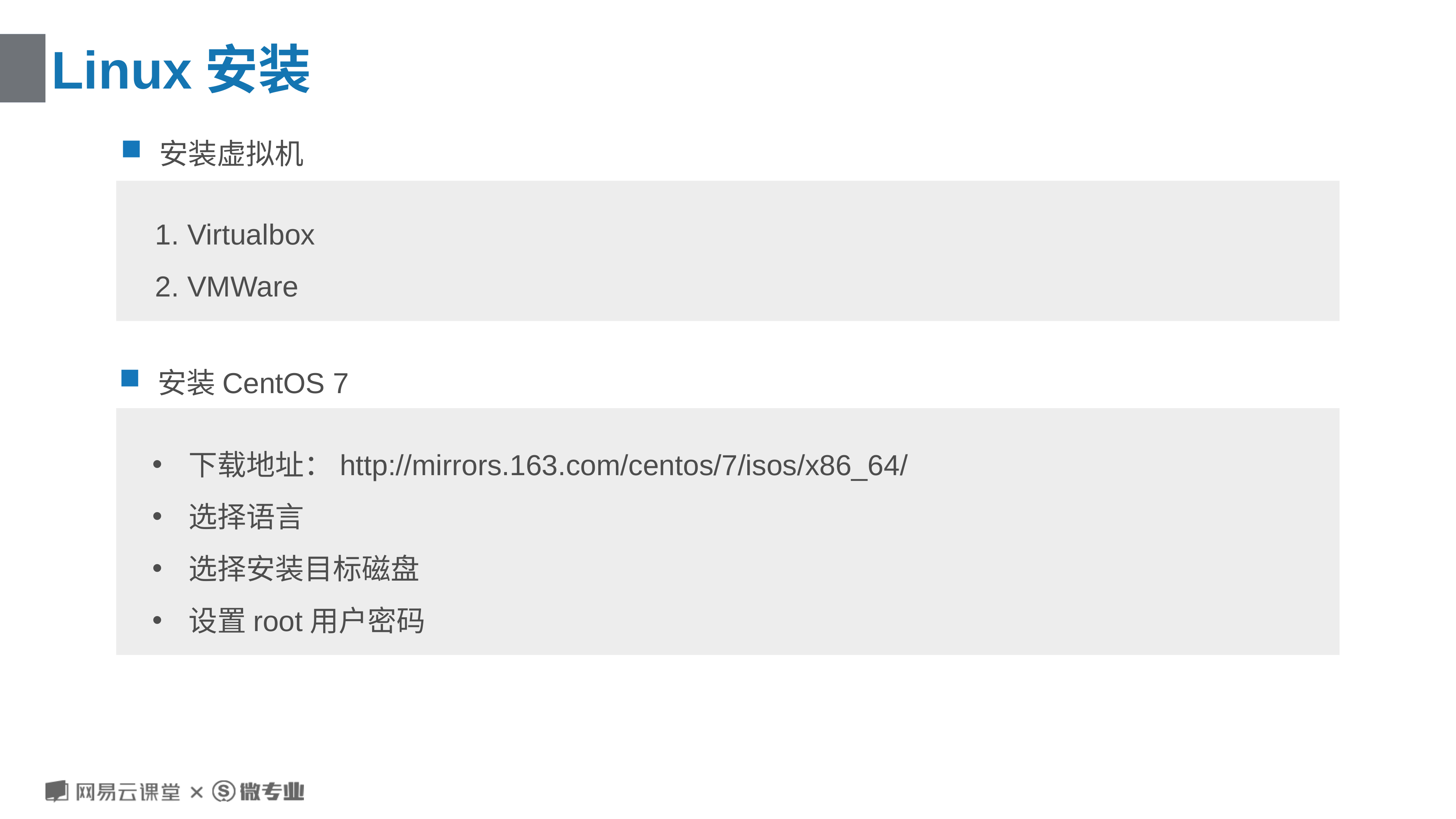

# Linux安装
安装虚拟机

1. Virtualbox
2. VMWare

安装CentOS 7

下载地址：http://mirrors.163.com/centos/7/isos/x86_64/
选择语言
选择安装目标磁盘
设置root用户密码